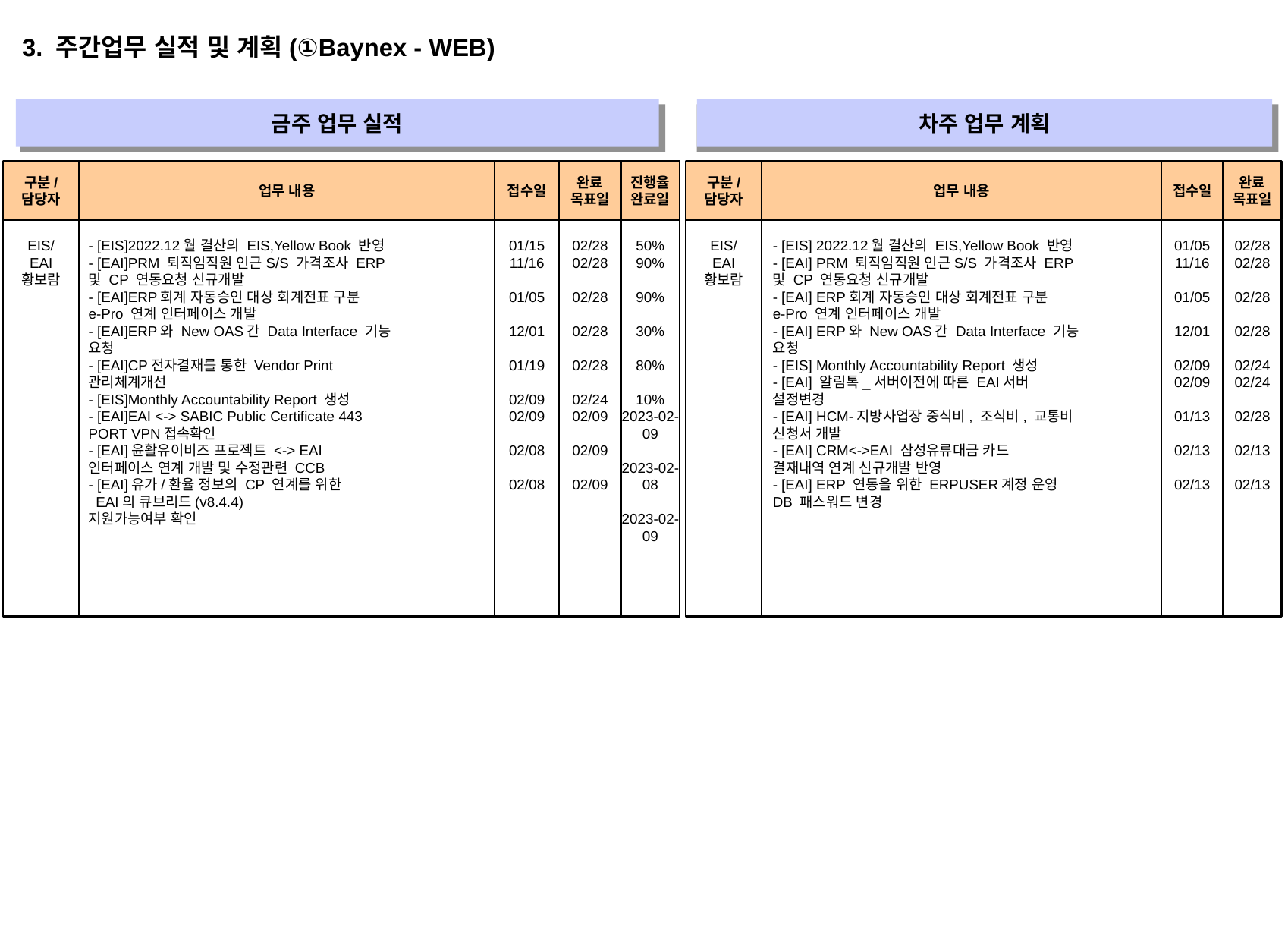

3. 주간업무 실적 및 계획(①Baynex - WEB)
금주 업무 실적
차주 업무 계획
" "
" "
구분/
담당자
업무 내용
접수일
완료
목표일
진행율
완료일
구분/
담당자
업무 내용
접수일
완료
목표일
EIS/
EAI
황보람

- [EIS]2022.12월 결산의 EIS,Yellow Book 반영
- [EAI]PRM 퇴직임직원 인근S/S 가격조사 ERP
및 CP 연동요청 신규개발
- [EAI]ERP회계 자동승인 대상 회계전표 구분
e-Pro 연계 인터페이스 개발
- [EAI]ERP와 New OAS간 Data Interface 기능
요청
- [EAI]CP전자결재를 통한 Vendor Print
관리체계개선
- [EIS]Monthly Accountability Report 생성
- [EAI]EAI <-> SABIC Public Certificate 443
PORT VPN접속확인
- [EAI]윤활유이비즈 프로젝트 <-> EAI
인터페이스 연계 개발 및 수정관련 CCB
- [EAI]유가/환율 정보의 CP 연계를 위한
 EAI의 큐브리드(v8.4.4)
지원가능여부 확인
01/15
11/16
01/05
12/01
01/19
02/09
02/09
02/08
02/08
02/28
02/28
02/28
02/28
02/28
02/24
02/09
02/09
02/09
50%
90%
90%
30%
80%
10%
2023-02-09
2023-02-08
2023-02-09
EIS/
EAI
황보람

- [EIS] 2022.12월 결산의 EIS,Yellow Book 반영
- [EAI] PRM 퇴직임직원 인근S/S 가격조사 ERP
및 CP 연동요청 신규개발
- [EAI] ERP회계 자동승인 대상 회계전표 구분
e-Pro 연계 인터페이스 개발
- [EAI] ERP와 New OAS간 Data Interface 기능
요청
- [EIS] Monthly Accountability Report 생성
- [EAI] 알림톡_서버이전에 따른 EAI서버
설정변경
- [EAI] HCM-지방사업장 중식비, 조식비, 교통비
신청서 개발
- [EAI] CRM<->EAI 삼성유류대금 카드
결재내역 연계 신규개발 반영
- [EAI] ERP 연동을 위한 ERPUSER계정 운영
DB 패스워드 변경
01/05
11/16
01/05
12/01
02/09
02/09
01/13
02/13
02/13
02/28
02/28
02/28
02/28
02/24
02/24
02/28
02/13
02/13